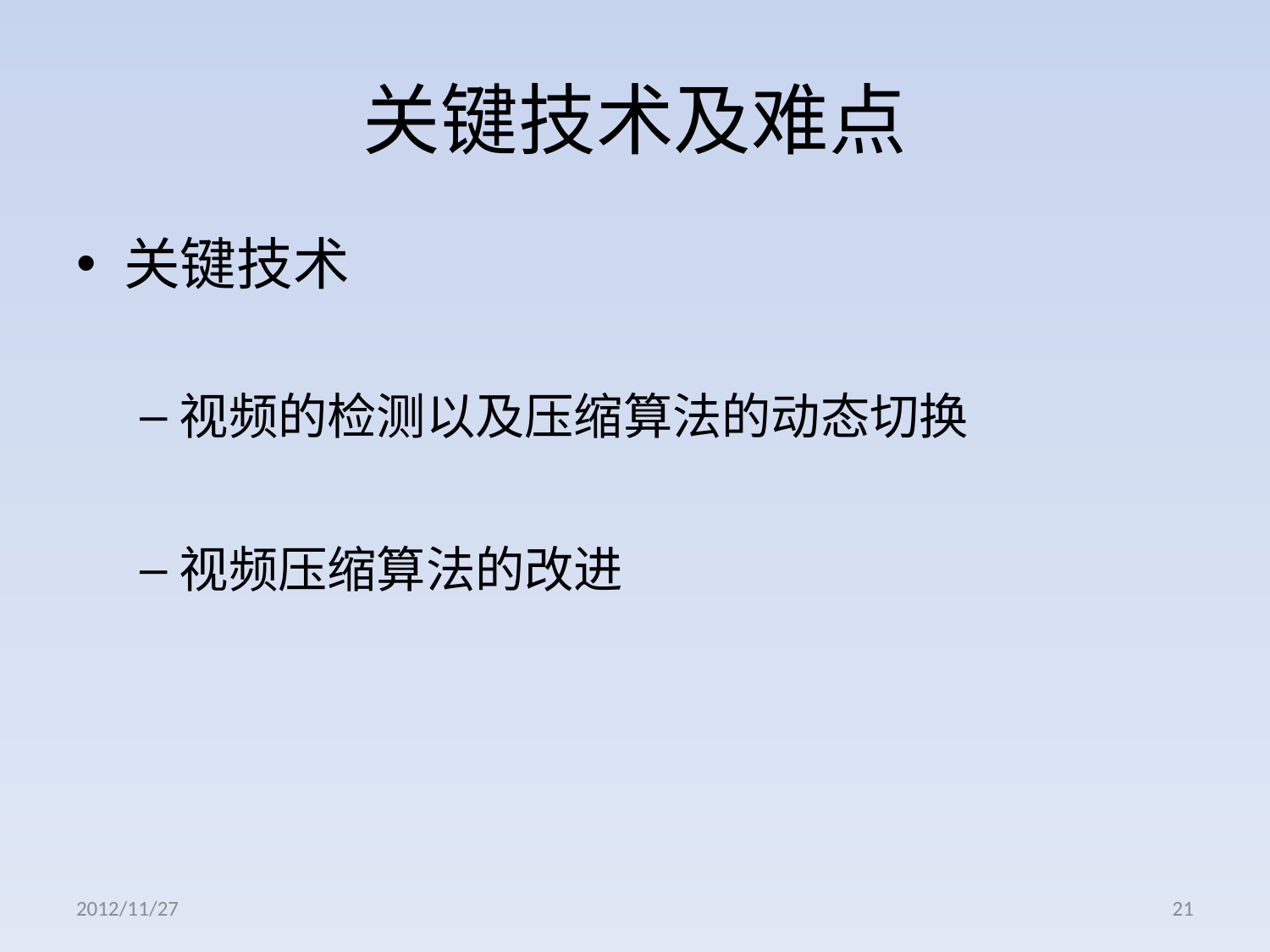

# 关键技术及难点
关键技术

视频的检测以及压缩算法的动态切换

视频压缩算法的改进
2012/11/27
21